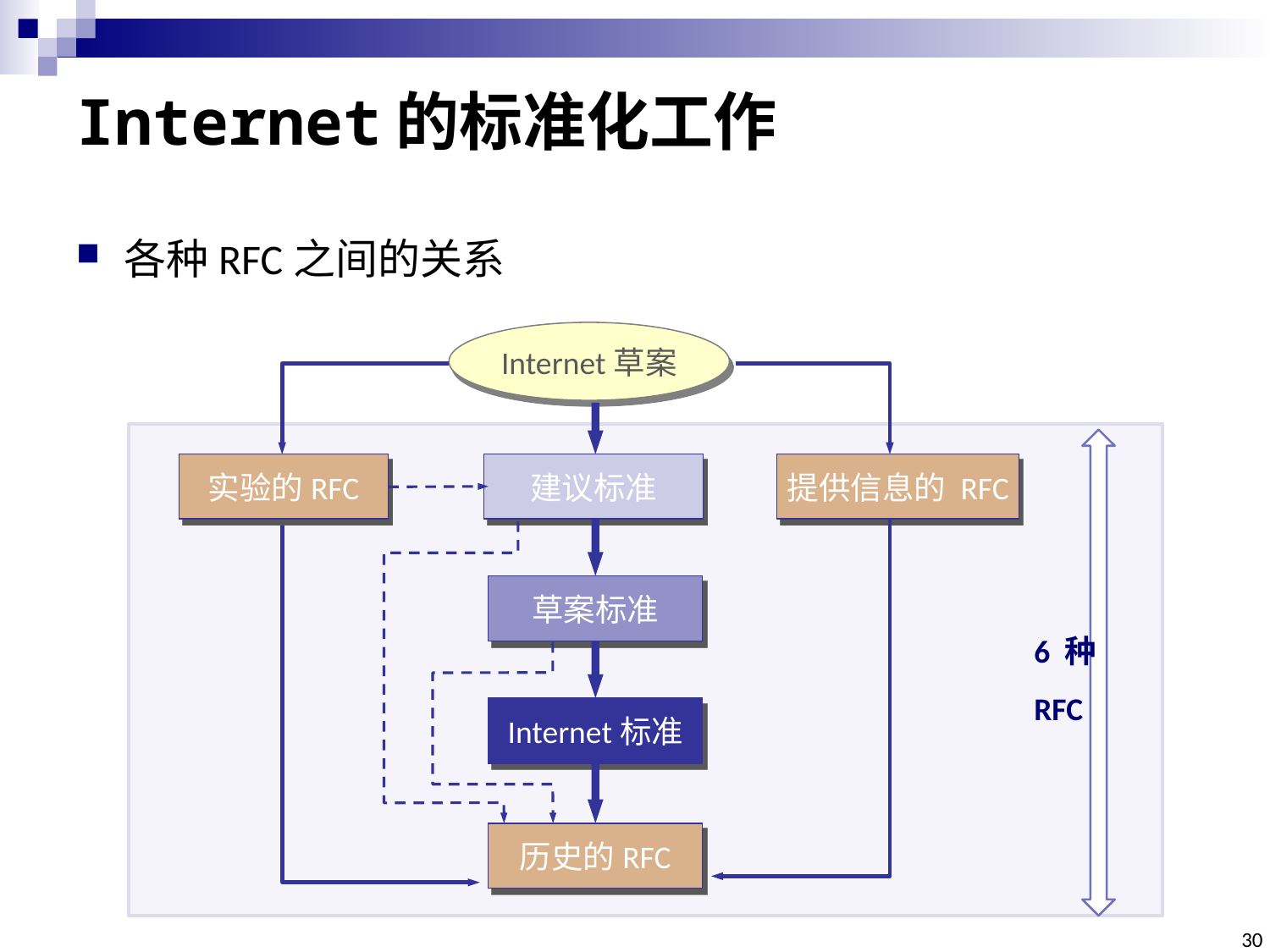

# Internet的标准化工作
各种RFC之间的关系
Internet草案

实验的RFC
建议标准
提供信息的 RFC

草案标准

6 种 RFC

Internet标准

历史的RFC
30